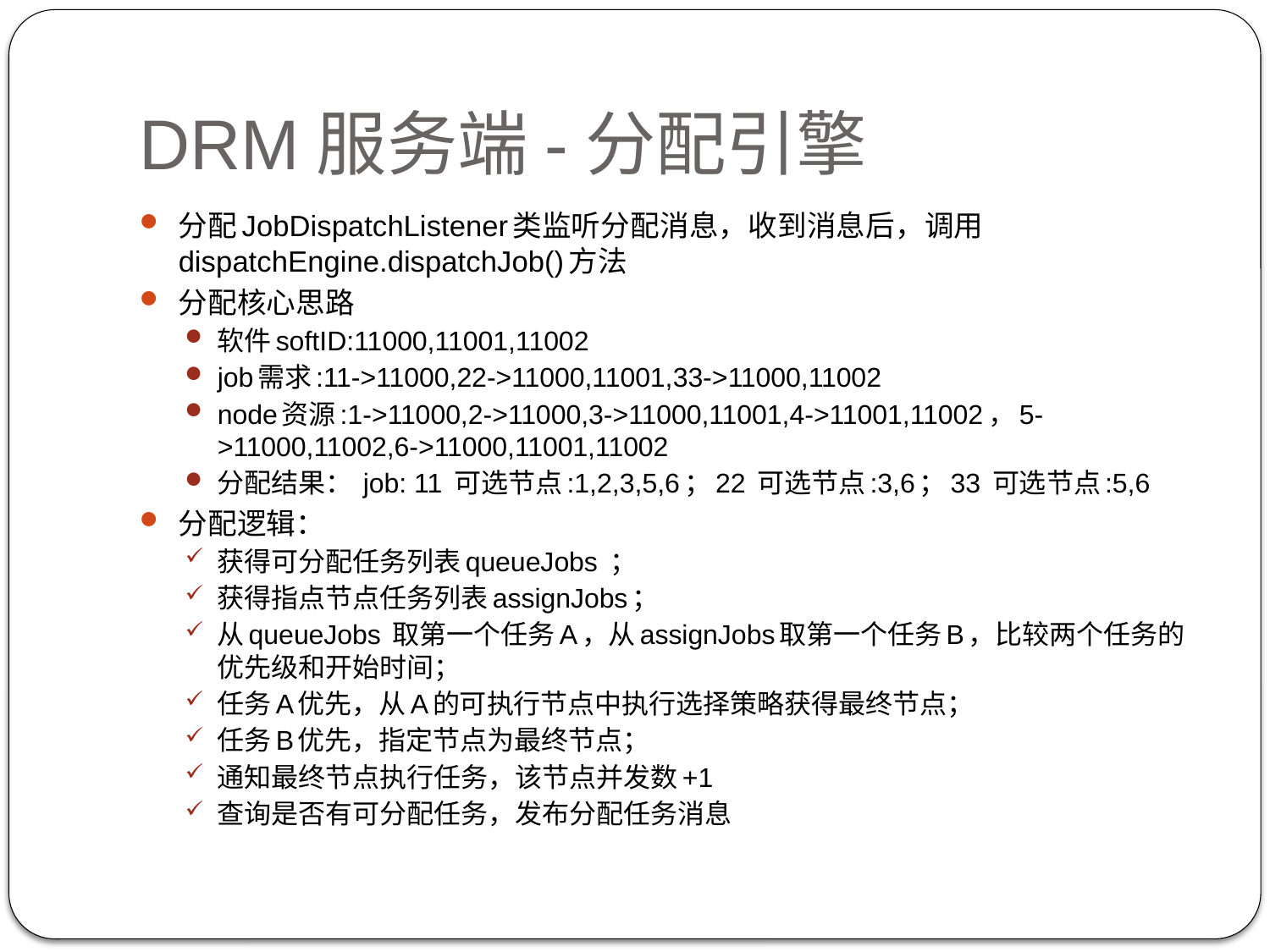

# DRM服务端-分配引擎
分配JobDispatchListener类监听分配消息，收到消息后，调用dispatchEngine.dispatchJob()方法
分配核心思路
软件softID:11000,11001,11002
job需求:11->11000,22->11000,11001,33->11000,11002
node资源:1->11000,2->11000,3->11000,11001,4->11001,11002，5->11000,11002,6->11000,11001,11002
分配结果： job: 11 可选节点:1,2,3,5,6；22 可选节点:3,6；33 可选节点:5,6
分配逻辑：
获得可分配任务列表queueJobs ；
获得指点节点任务列表assignJobs；
从queueJobs 取第一个任务A，从assignJobs取第一个任务B，比较两个任务的优先级和开始时间；
任务A优先，从A的可执行节点中执行选择策略获得最终节点；
任务B优先，指定节点为最终节点；
通知最终节点执行任务，该节点并发数+1
查询是否有可分配任务，发布分配任务消息